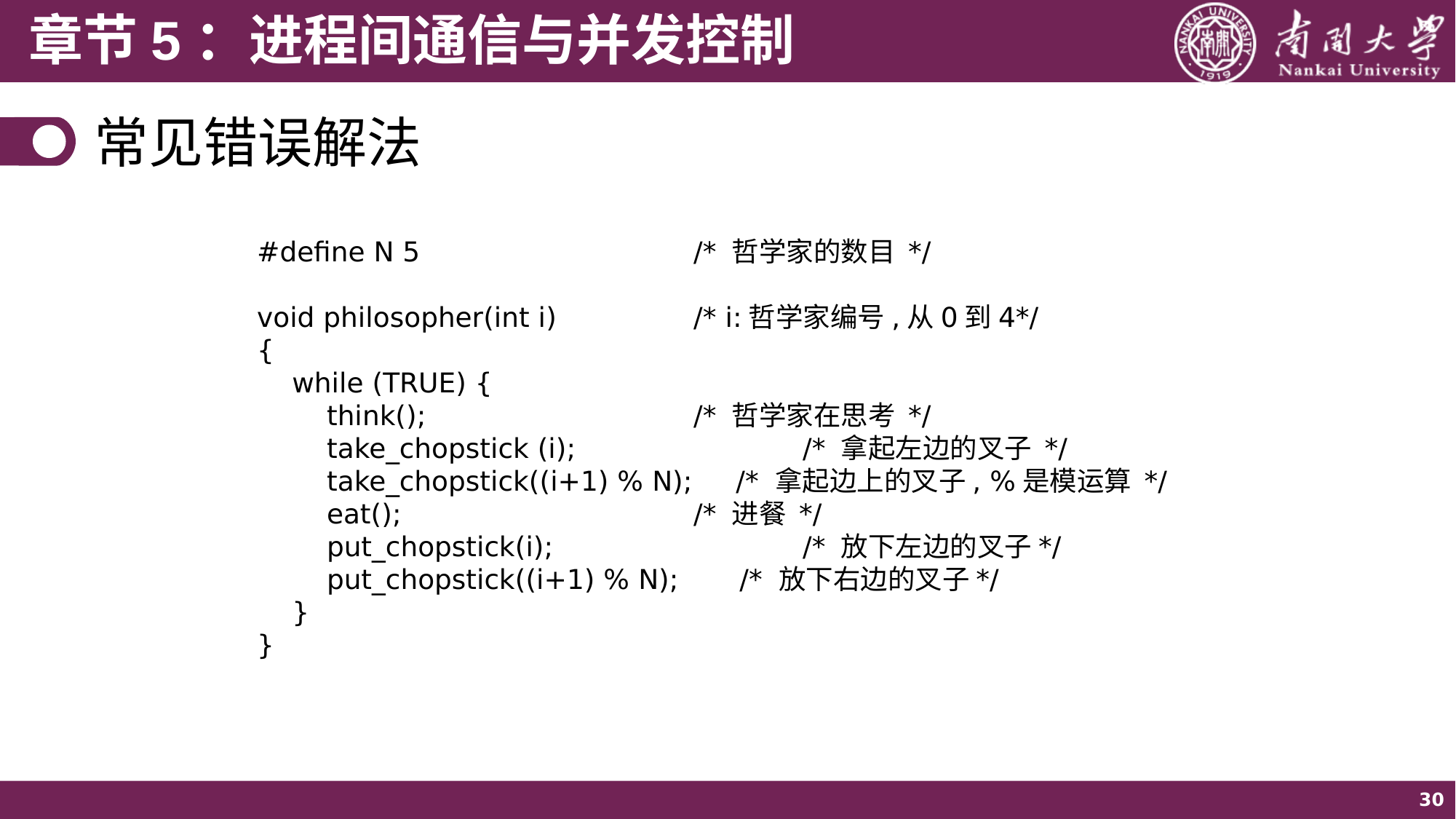

# 常见错误解法
#define N 5                    	/* 哲学家的数目 */

void philosopher(int i)     	/* i:哲学家编号,从0到4*/
{
    while (TRUE) {
        think();                      	/* 哲学家在思考 */
        take_chopstick (i);                 	/* 拿起左边的叉子 */
        take_chopstick((i+1) % N);     /* 拿起边上的叉子, %是模运算 */
        eat();                        	/* 进餐 */
        put_chopstick(i);                  	/* 放下左边的叉子*/
        put_chopstick((i+1) % N);       /* 放下右边的叉子*/
    }
}
30